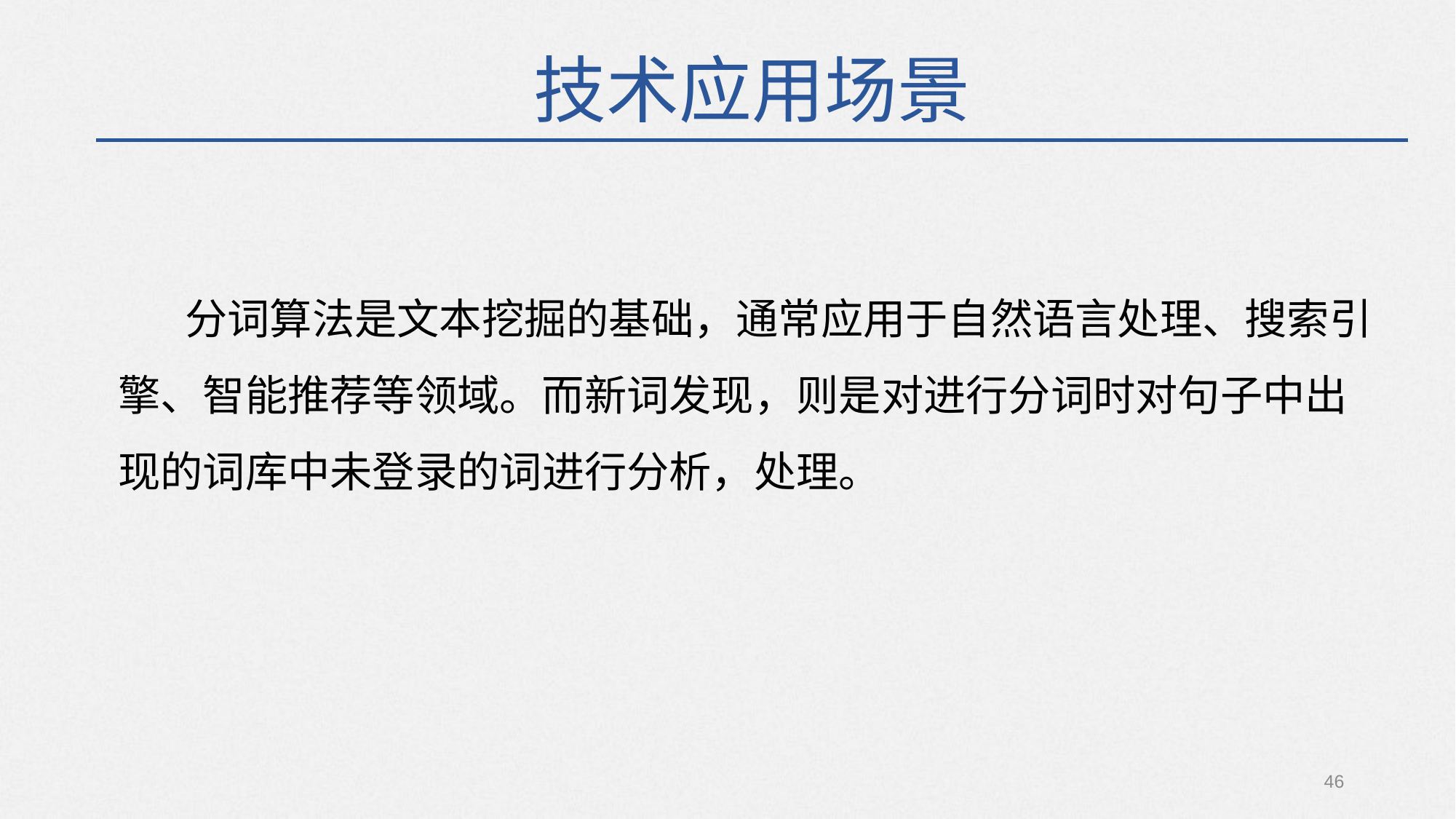

技术应用场景

      分词算法是文本挖掘的基础，通常应用于自然语言处理、搜索引擎、智能推荐等领域。而新词发现，则是对进行分词时对句子中出现的词库中未登录的词进行分析，处理。

46